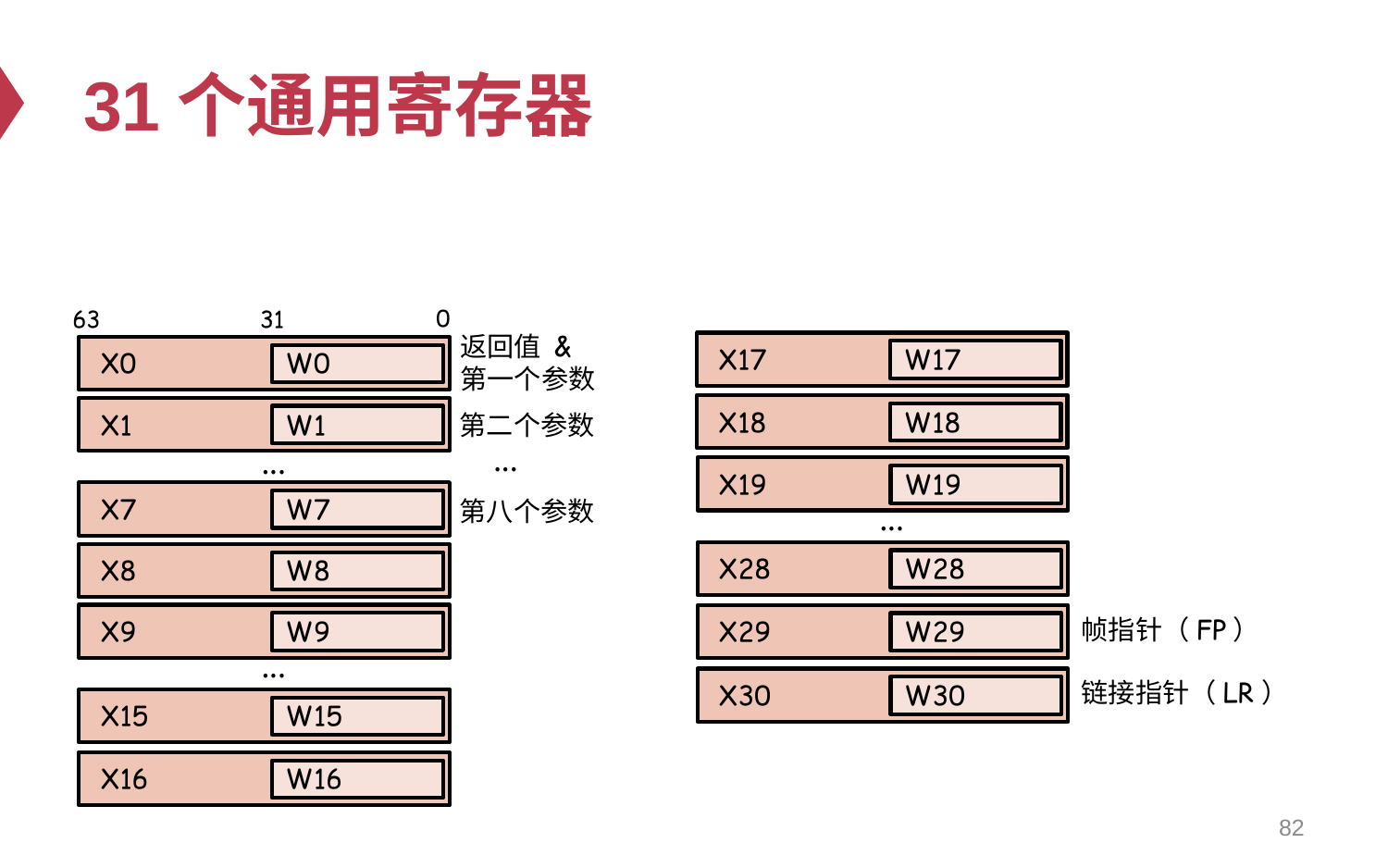

# 31个通用寄存器
0
63
31
返回值 &
第一个参数

X17
W17

X0
W0

X18
W18
X1
W1
第二个参数

…
…

X19
W19

…
X7
W7
第八个参数

X28
W28
X8
W8

帧指针（FP）
X9
W9
X29
W29

…

链接指针（LR）
X30
W30

X15
W15

X16
W16

82